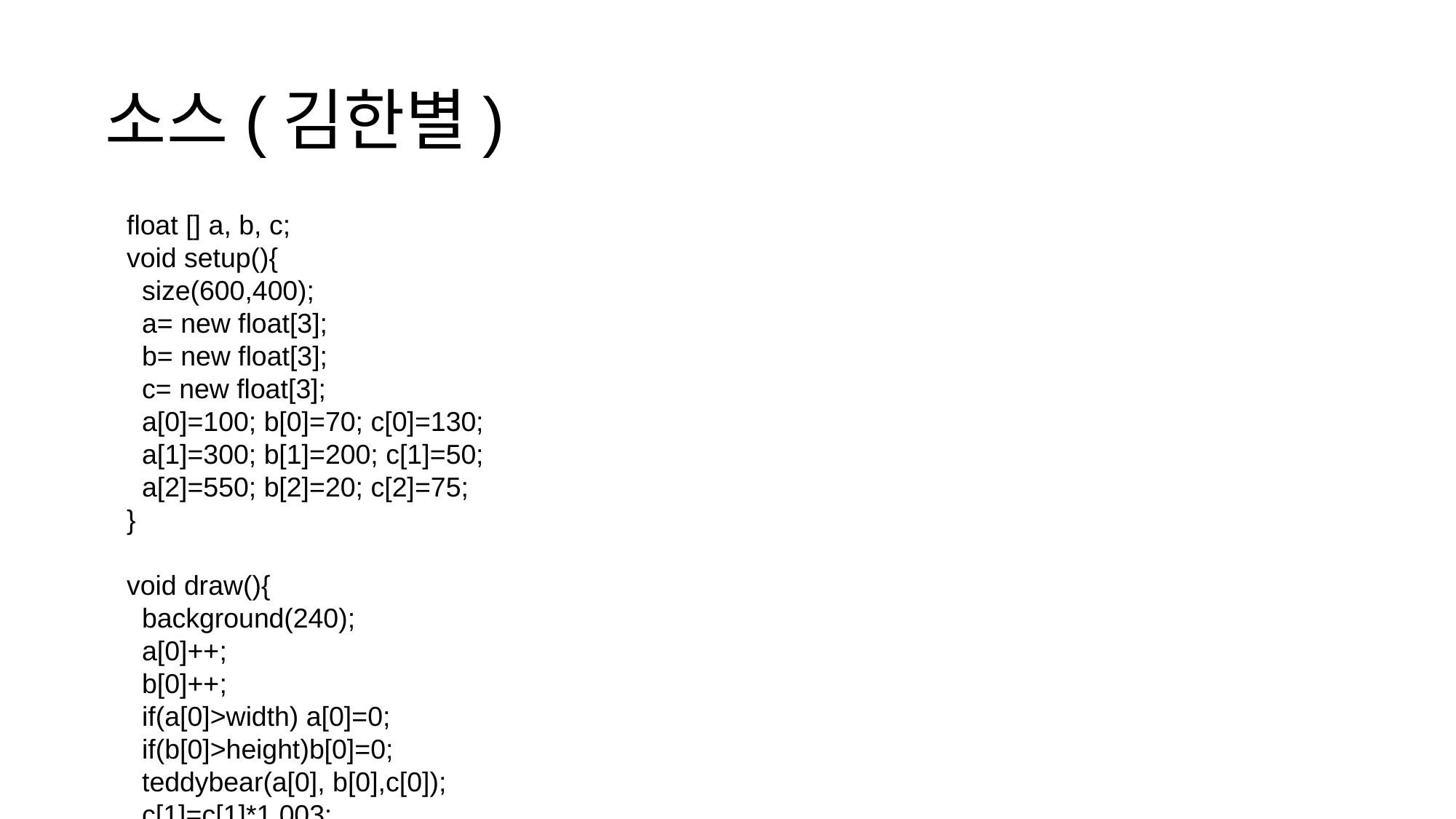

# 소스(김한별)
float [] a, b, c;
void setup(){
  size(600,400);
  a= new float[3];
  b= new float[3];
  c= new float[3];
  a[0]=100; b[0]=70; c[0]=130;
  a[1]=300; b[1]=200; c[1]=50;
  a[2]=550; b[2]=20; c[2]=75;
}

void draw(){
  background(240);
  a[0]++;
  b[0]++;
  if(a[0]>width) a[0]=0;
  if(b[0]>height)b[0]=0;
  teddybear(a[0], b[0],c[0]);
  c[1]=c[1]*1.003;
  if(c[1]>200) c[1]=50;
  teddybear(a[1],b[1],c[1]);
  a[2]=a[2]-2;
  b[2]=b[2]+random(-5,10);//C++에서는 rand이다.
  if(a[2]<0)a[2]=width;
  if(b[2]>height)b[2]=0;
  teddybear(a[2], b[2], c[2]);
}

void teddybear(float x,float y,float d){
  fill(110,50,50);
  noStroke();
  circle(x,y,d);
  circle(x-75*d/200,y-65*d/200,80*d/200);
  circle(x+75*d/200,y-65*d/200,80*d/200);
  fill(255);
  ellipse(x-45*d/200,y-25*d/200,40*d/200,30*d/200);
  ellipse(x+45*d/200,y-25*d/200,40*d/200,30*d/200);
  fill(30);
  ellipse(x-45*d/200,y-25*d/200,28*d/200,30*d/200);
  ellipse(x+45*d/200,y-25*d/200,28*d/200,30*d/200);
  noStroke();
  fill(0);
  ellipse(x,y+20*d/200,20*d/200,10*d/200);
  stroke(0);
  strokeWeight(3*d/200);
  noFill();
  stroke(0);
  ellipse(x,y+35*d/200,80*d/200,60*d/200);
  line(x,y+20*d/200,x,y+40*d/200);
  noFill();
  arc(x-10*d/200,y+40*d/200,20*d/200,10*d/200,0,PI);
  arc(x+10*d/200,y+40*d/200,20*d/200,10*d/200,0,PI);
}